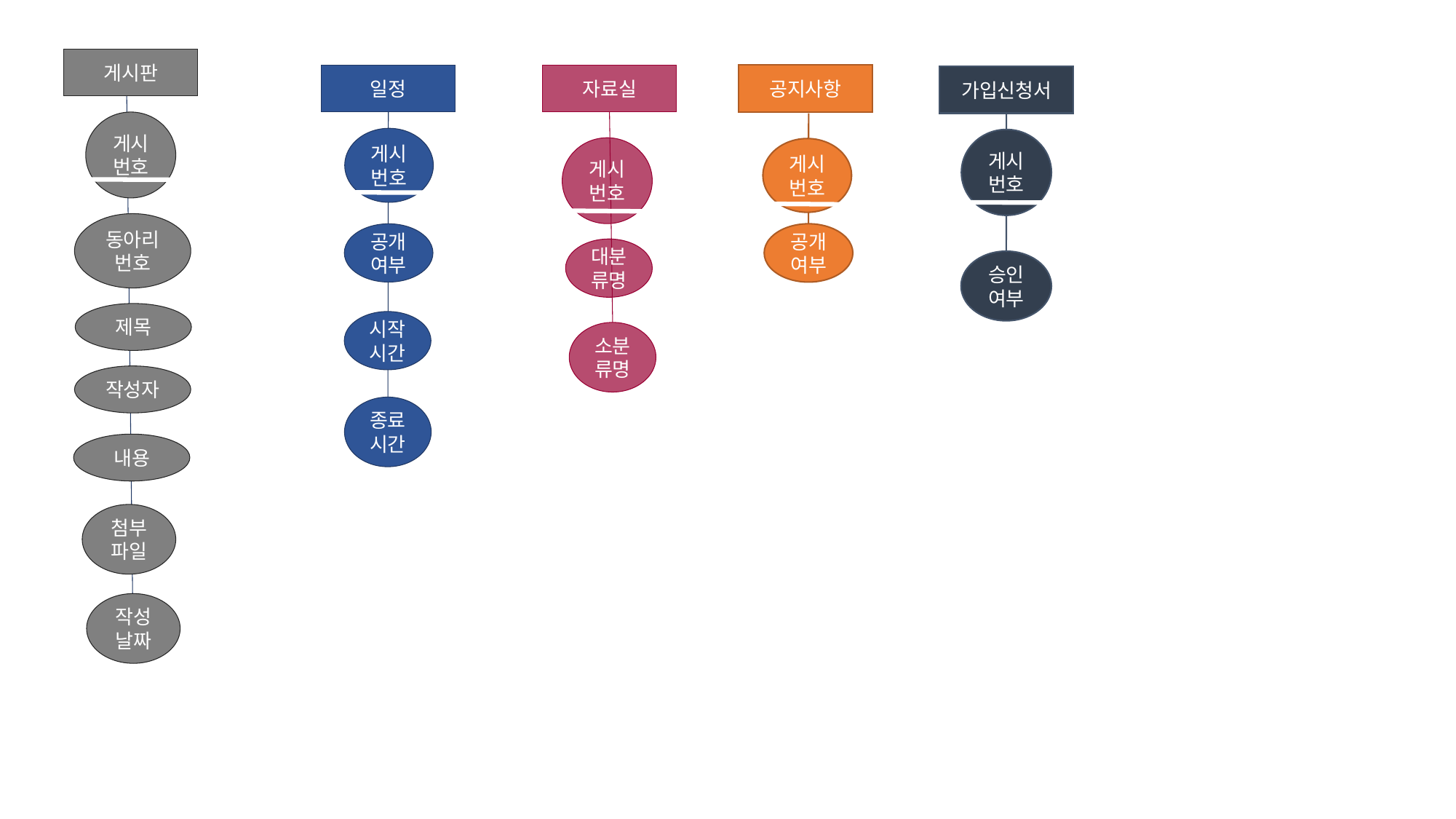

게시판
일정
자료실
공지사항
가입신청서
게시번호
게시번호
게시번호
게시번호
게시번호
동아리번호
공개여부
공개여부
대분류명
승인여부
제목
시작시간
소분류명
작성자
종료시간
내용
첨부파일
작성날짜